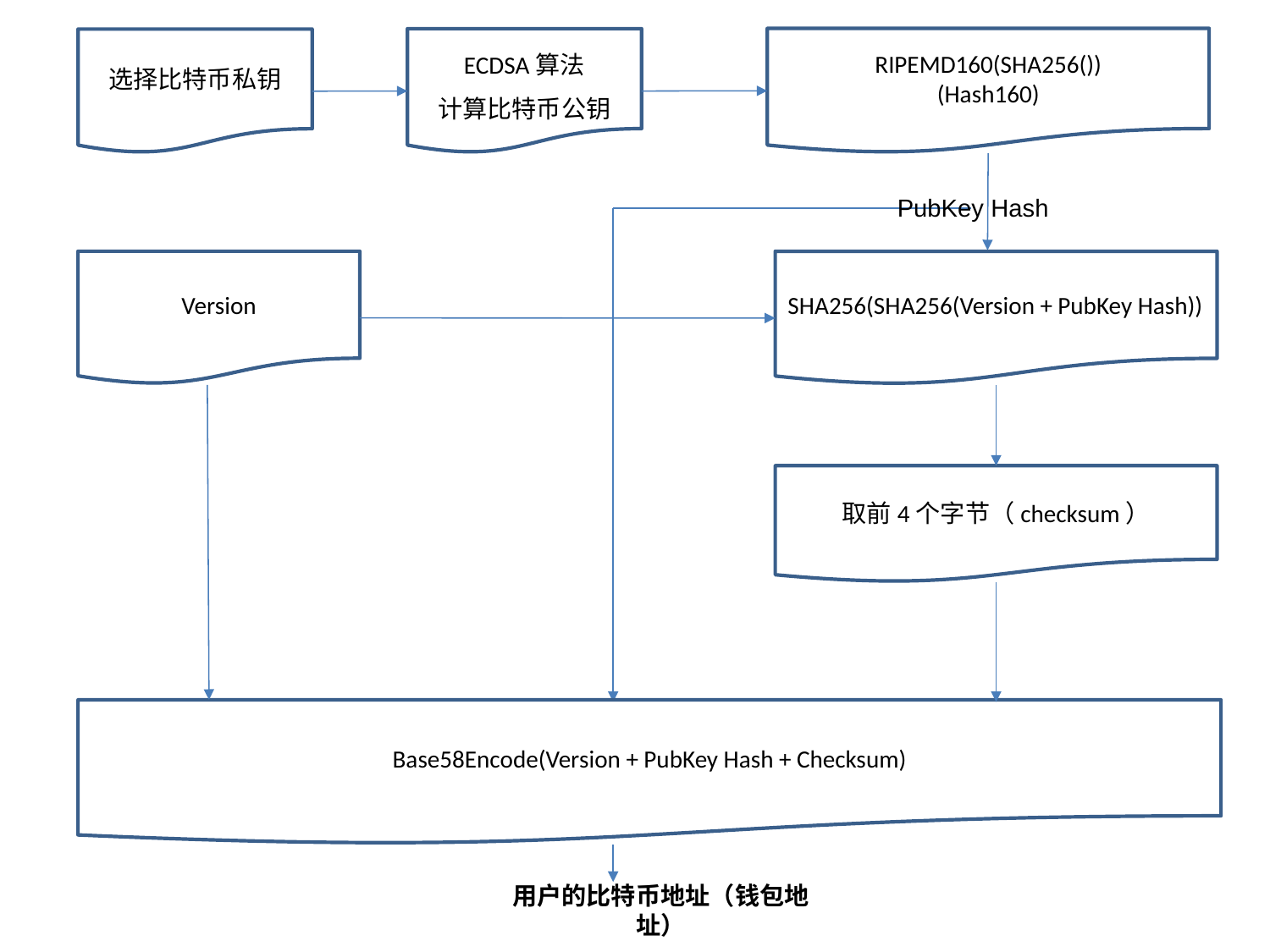

RIPEMD160(SHA256())
(Hash160)
ECDSA算法
计算比特币公钥
选择比特币私钥
PubKey Hash
SHA256(SHA256(Version + PubKey Hash))
Version
取前4个字节（checksum）
Base58Encode(Version + PubKey Hash + Checksum)
用户的比特币地址（钱包地址）